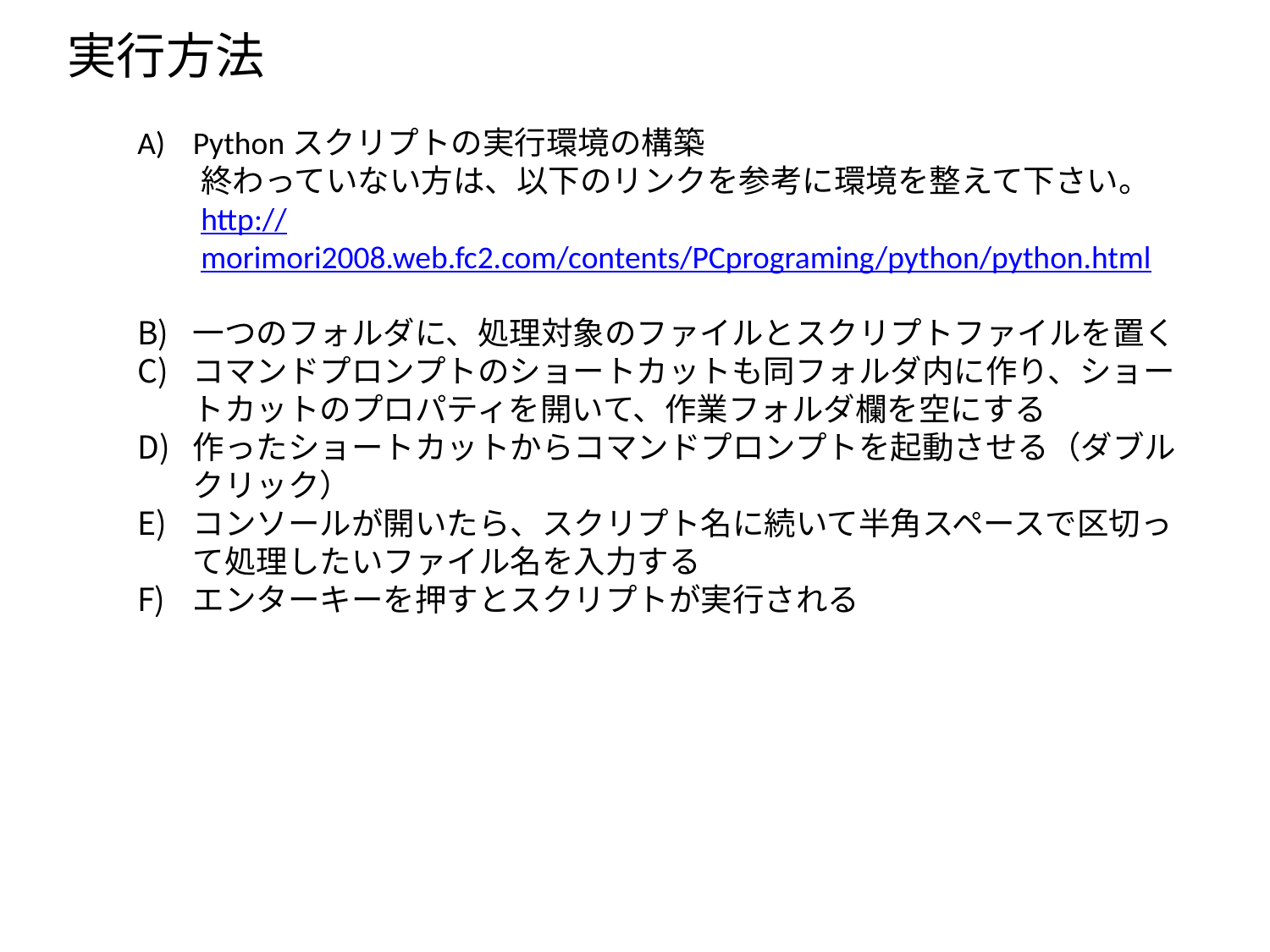

実行方法
Pythonスクリプトの実行環境の構築
終わっていない方は、以下のリンクを参考に環境を整えて下さい。
http://morimori2008.web.fc2.com/contents/PCprograming/python/python.html

一つのフォルダに、処理対象のファイルとスクリプトファイルを置く
コマンドプロンプトのショートカットも同フォルダ内に作り、ショートカットのプロパティを開いて、作業フォルダ欄を空にする
作ったショートカットからコマンドプロンプトを起動させる（ダブルクリック）
コンソールが開いたら、スクリプト名に続いて半角スペースで区切って処理したいファイル名を入力する
エンターキーを押すとスクリプトが実行される